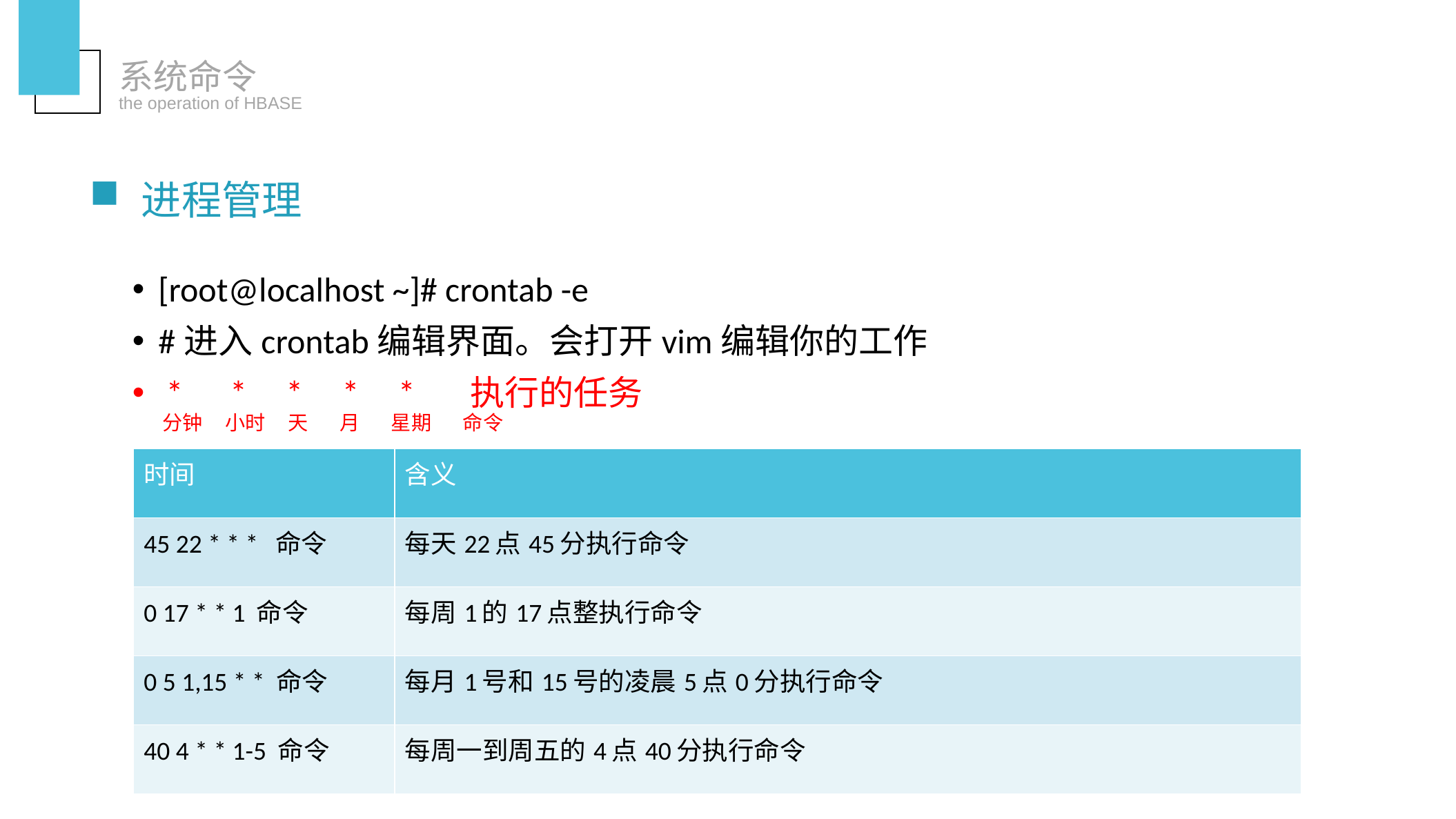

系统命令
the operation of HBASE

进程管理

[root@localhost ~]# crontab -e
#进入crontab编辑界面。会打开vim编辑你的工作
 *      *     *     *     *      执行的任务
 分钟     小时     天       月       星期       命令
| 时间 | 含义 |
| --- | --- |
| 45 22 \* \* \* 命令 | 每天22点45分执行命令 |
| 0 17 \* \* 1 命令 | 每周1的17点整执行命令 |
| 0 5 1,15 \* \* 命令 | 每月1号和15号的凌晨5点0分执行命令 |
| 40 4 \* \* 1-5 命令 | 每周一到周五的4点40分执行命令 |